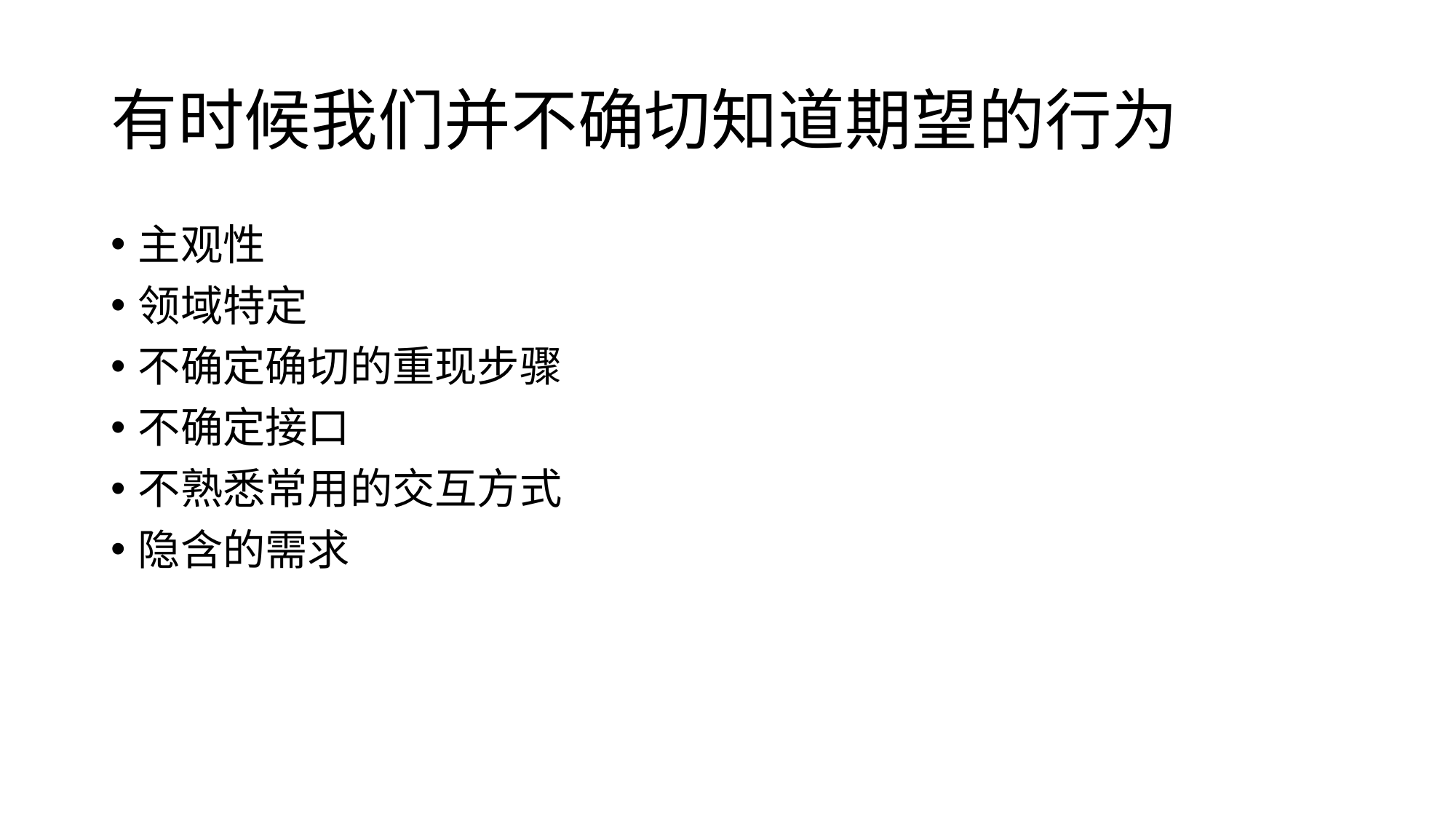

# 有时候我们并不确切知道期望的行为
主观性
领域特定
不确定确切的重现步骤
不确定接口
不熟悉常用的交互方式
隐含的需求